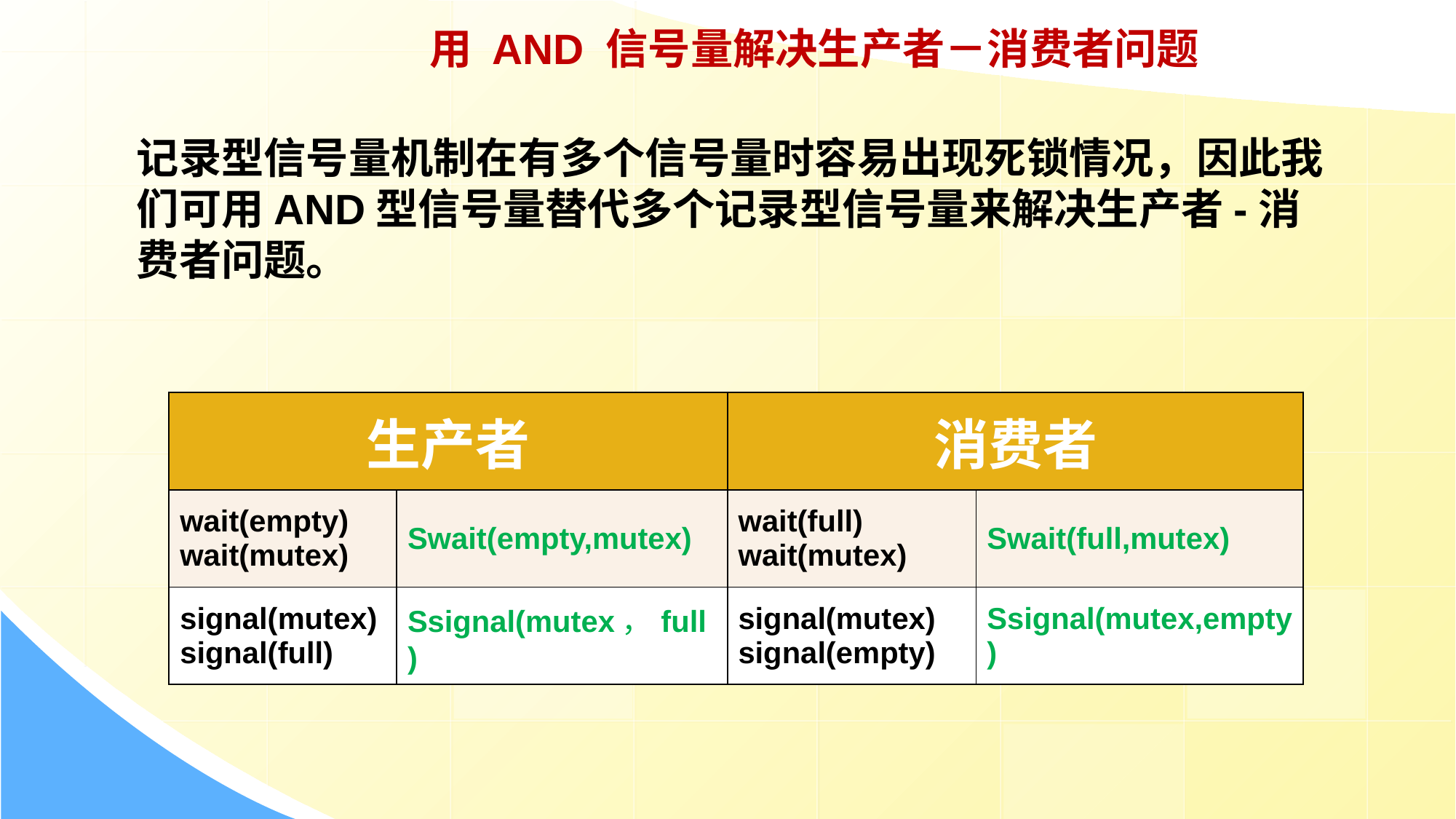

用 AND 信号量解决生产者－消费者问题
记录型信号量机制在有多个信号量时容易出现死锁情况，因此我们可用AND型信号量替代多个记录型信号量来解决生产者-消费者问题。
| 生产者 |  | 消费者 |  |
| --- | --- | --- | --- |
| wait(empty) wait(mutex) | Swait(empty,mutex) | wait(full) wait(mutex) | Swait(full,mutex) |
| signal(mutex) signal(full) | Ssignal(mutex，full) | signal(mutex) signal(empty) | Ssignal(mutex,empty) |